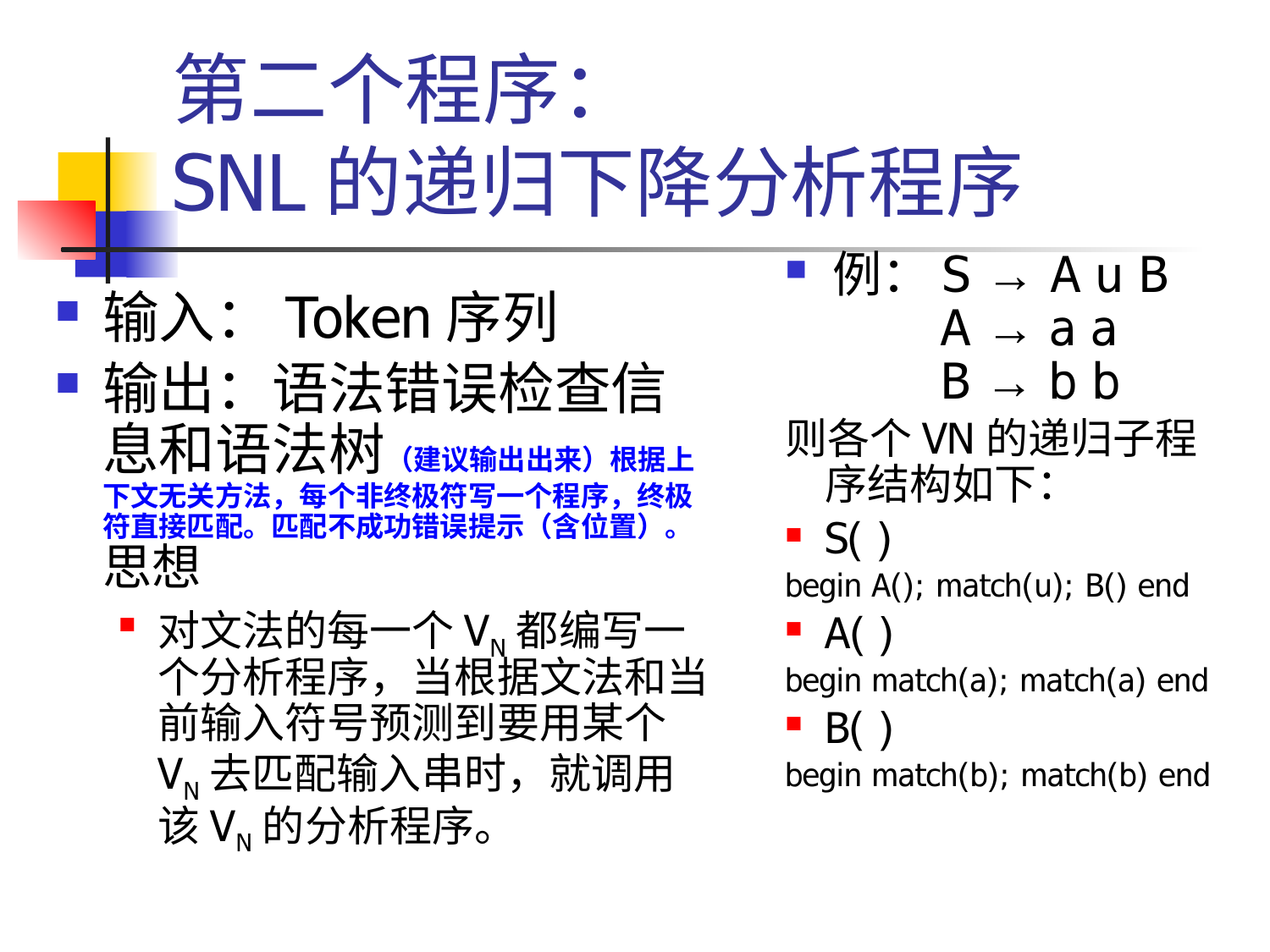

# 第二个程序： SNL的递归下降分析程序
例：S → A u B
       A → a a
       B → b b
则各个VN的递归子程序结构如下：
S( )
begin A(); match(u); B() end
A( )
begin match(a); match(a) end
B( )
begin match(b); match(b) end
输入：Token序列
输出：语法错误检查信息和语法树（建议输出出来）根据上下文无关方法，每个非终极符写一个程序，终极符直接匹配。匹配不成功错误提示（含位置）。思想
对文法的每一个VN都编写一个分析程序，当根据文法和当前输入符号预测到要用某个VN去匹配输入串时，就调用该VN的分析程序。